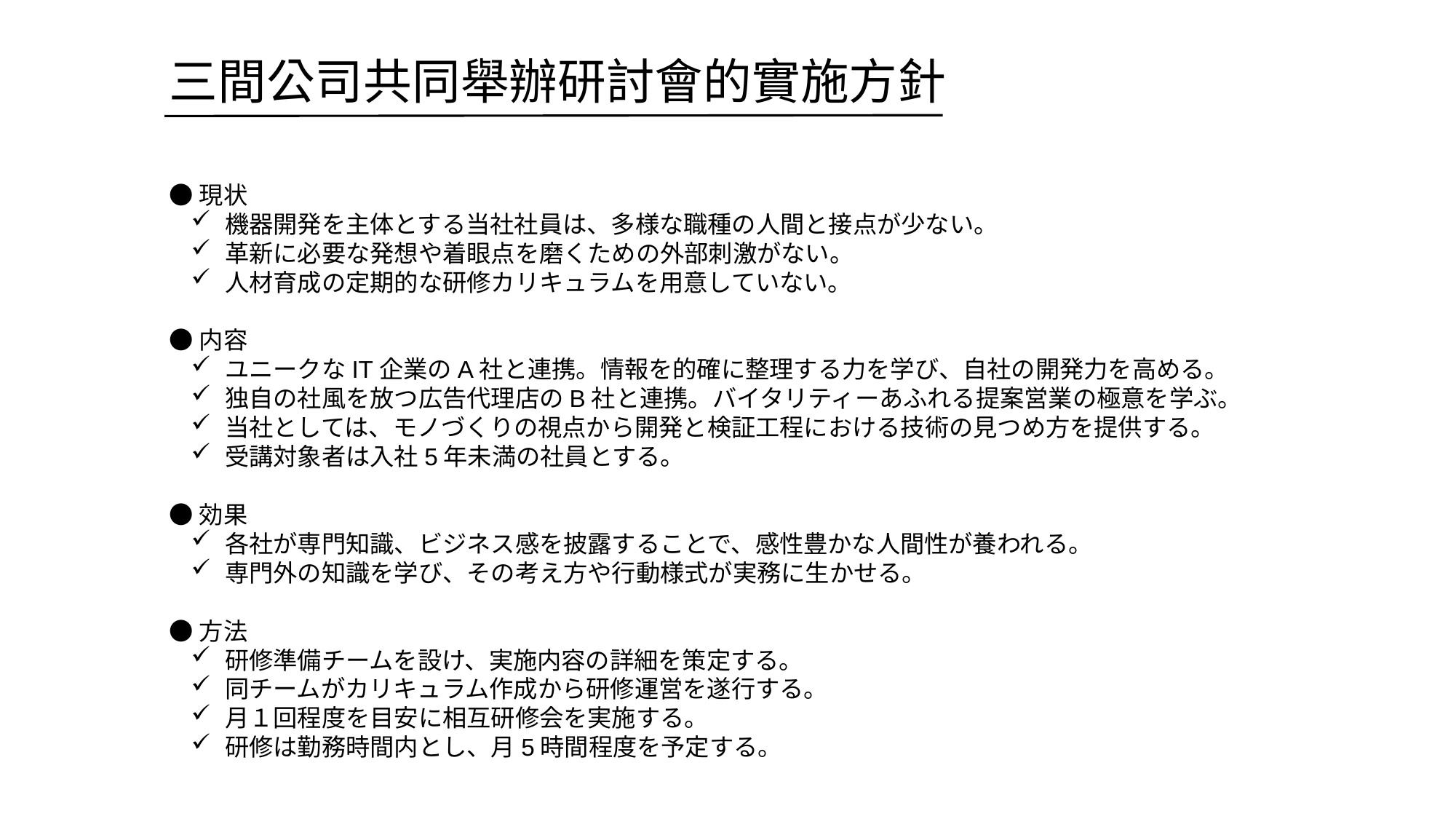

三間公司共同舉辦研討會的實施方針
●現状
機器開発を主体とする当社社員は、多様な職種の人間と接点が少ない。
革新に必要な発想や着眼点を磨くための外部刺激がない。
人材育成の定期的な研修カリキュラムを用意していない。

●内容
ユニークなIT企業のA社と連携。情報を的確に整理する力を学び、自社の開発力を高める。
独自の社風を放つ広告代理店のB社と連携。バイタリティーあふれる提案営業の極意を学ぶ。
当社としては、モノづくりの視点から開発と検証工程における技術の見つめ方を提供する。
受講対象者は入社5年未満の社員とする。

●効果
各社が専門知識、ビジネス感を披露することで、感性豊かな人間性が養われる。
専門外の知識を学び、その考え方や行動様式が実務に生かせる。

●方法
研修準備チームを設け、実施内容の詳細を策定する。
同チームがカリキュラム作成から研修運営を遂行する。
月１回程度を目安に相互研修会を実施する。
研修は勤務時間内とし、月5時間程度を予定する。